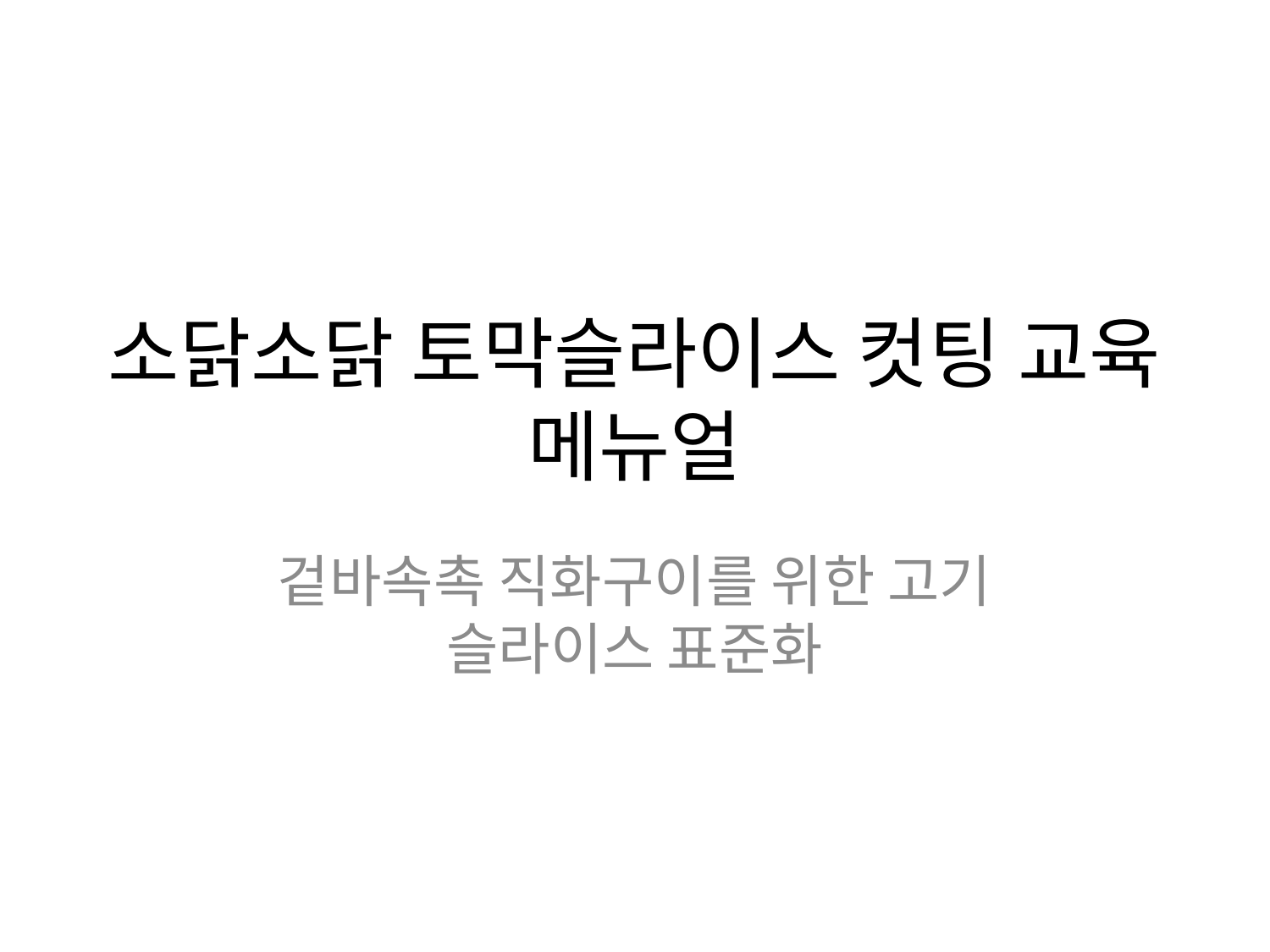

# 소닭소닭 토막슬라이스 컷팅 교육 메뉴얼
겉바속촉 직화구이를 위한 고기 슬라이스 표준화